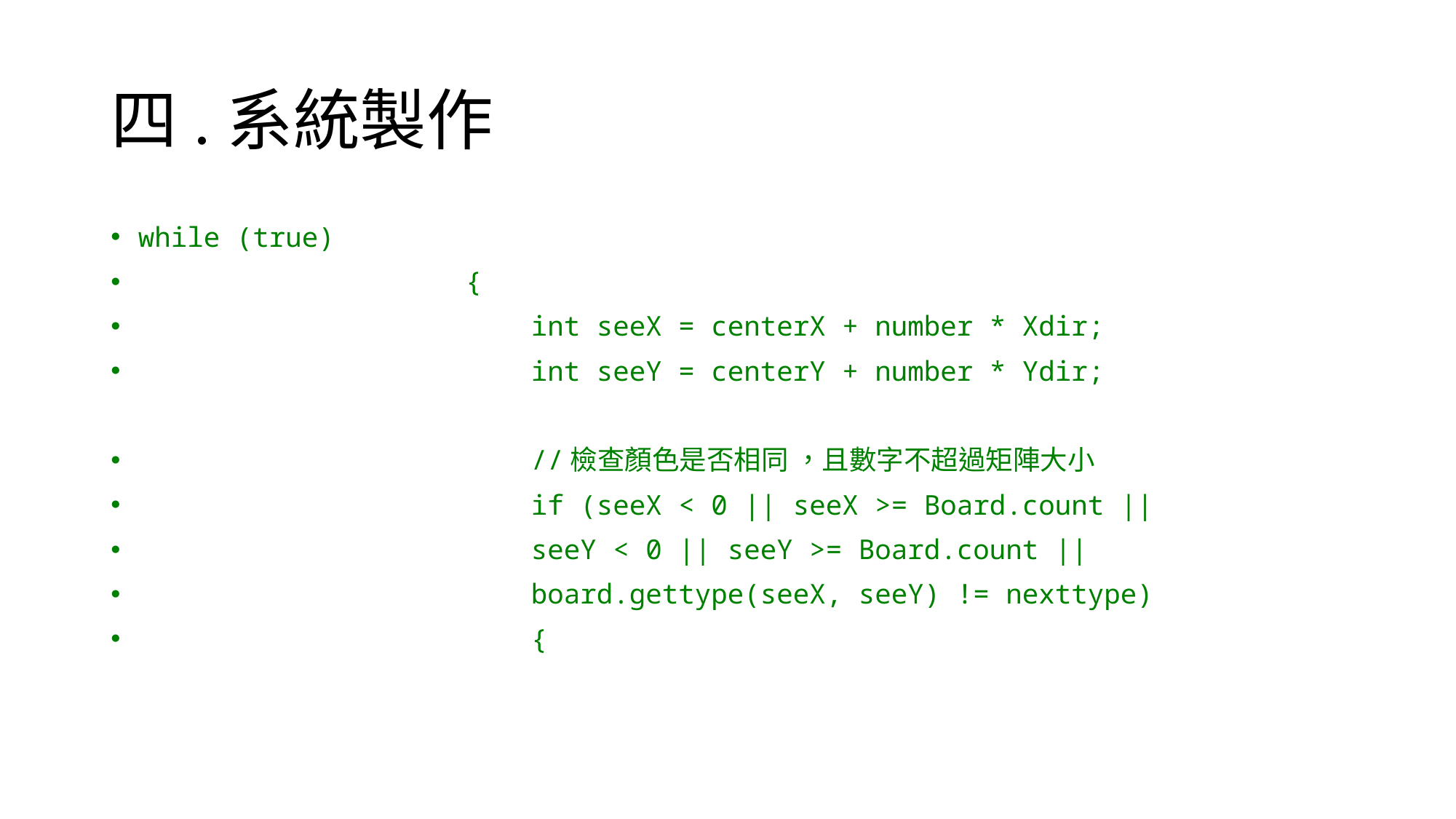

# 四.系統製作
while (true)
                    {
                        int seeX = centerX + number * Xdir;
                        int seeY = centerY + number * Ydir;

                        //檢查顏色是否相同 ，且數字不超過矩陣大小
                        if (seeX < 0 || seeX >= Board.count ||
                        seeY < 0 || seeY >= Board.count ||
                        board.gettype(seeX, seeY) != nexttype)
                        {